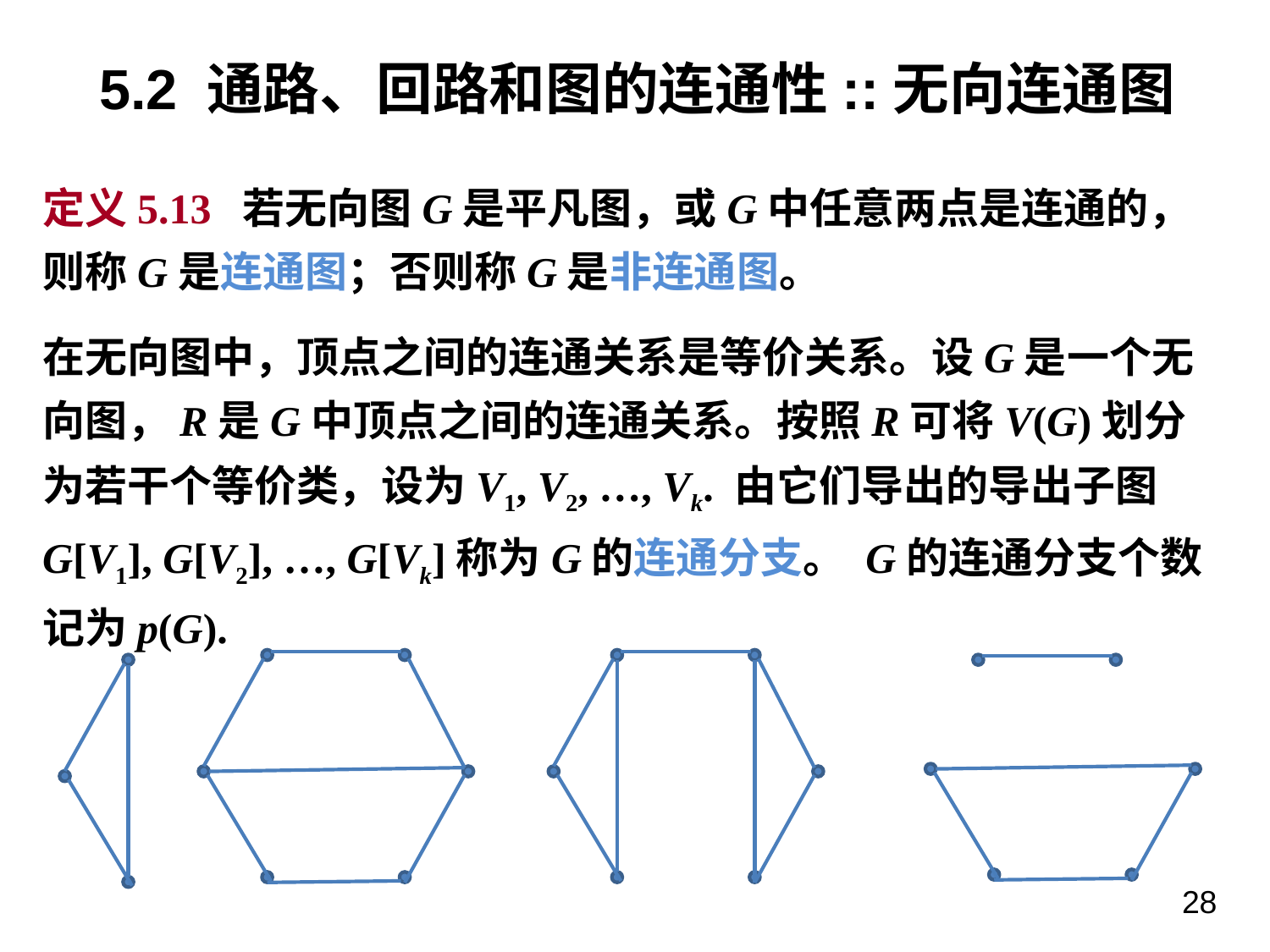

5.2 通路、回路和图的连通性::无向连通图
定义5.13  若无向图G是平凡图，或G中任意两点是连通的，则称G是连通图；否则称G是非连通图。
在无向图中，顶点之间的连通关系是等价关系。设G是一个无向图，R是G中顶点之间的连通关系。按照R可将V(G)划分为若干个等价类，设为V1, V2, …, Vk. 由它们导出的导出子图G[V1], G[V2], …, G[Vk]称为G的连通分支。 G的连通分支个数记为p(G).

28